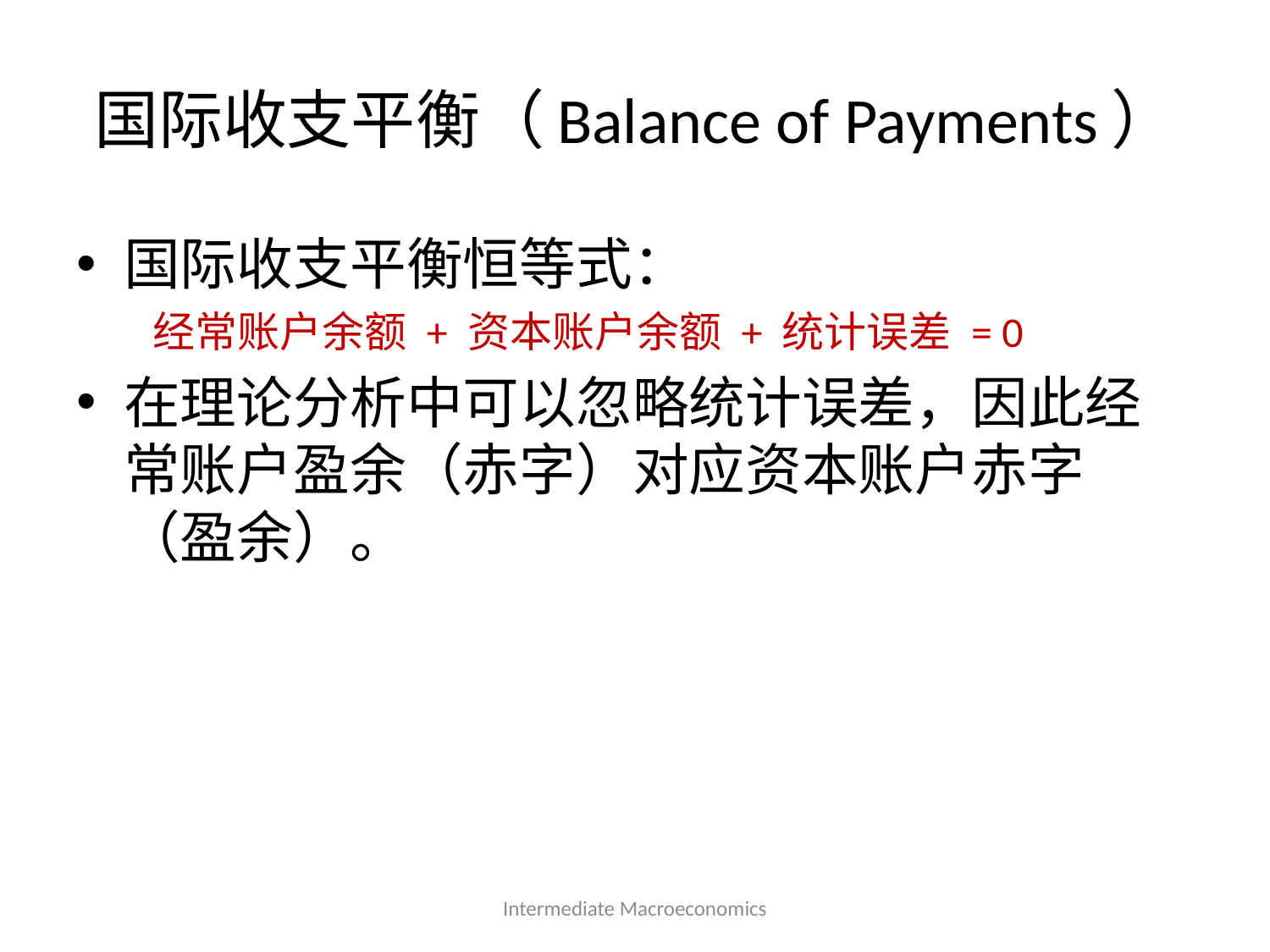

# 国际收支平衡（Balance of Payments）
国际收支平衡恒等式：
       经常账户余额 + 资本账户余额 + 统计误差 = 0
在理论分析中可以忽略统计误差，因此经常账户盈余（赤字）对应资本账户赤字（盈余）。

Intermediate Macroeconomics